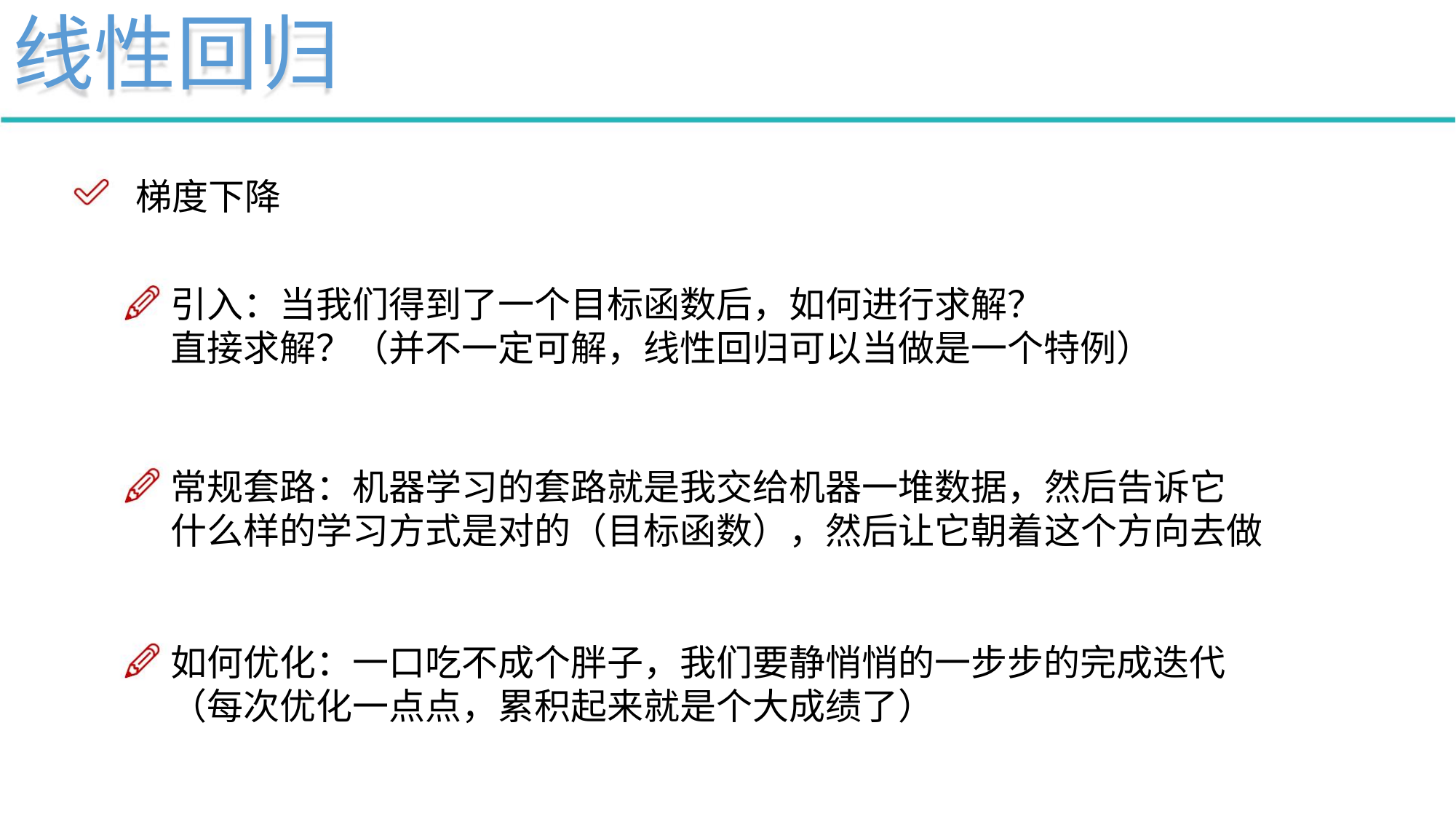

线性回归
梯度下降
引入：当我们得到了一个目标函数后，如何进行求解？
直接求解？（并不一定可解，线性回归可以当做是一个特例）
常规套路：机器学习的套路就是我交给机器一堆数据，然后告诉它
什么样的学习方式是对的（目标函数），然后让它朝着这个方向去做
如何优化：一口吃不成个胖子，我们要静悄悄的一步步的完成迭代
（每次优化一点点，累积起来就是个大成绩了）